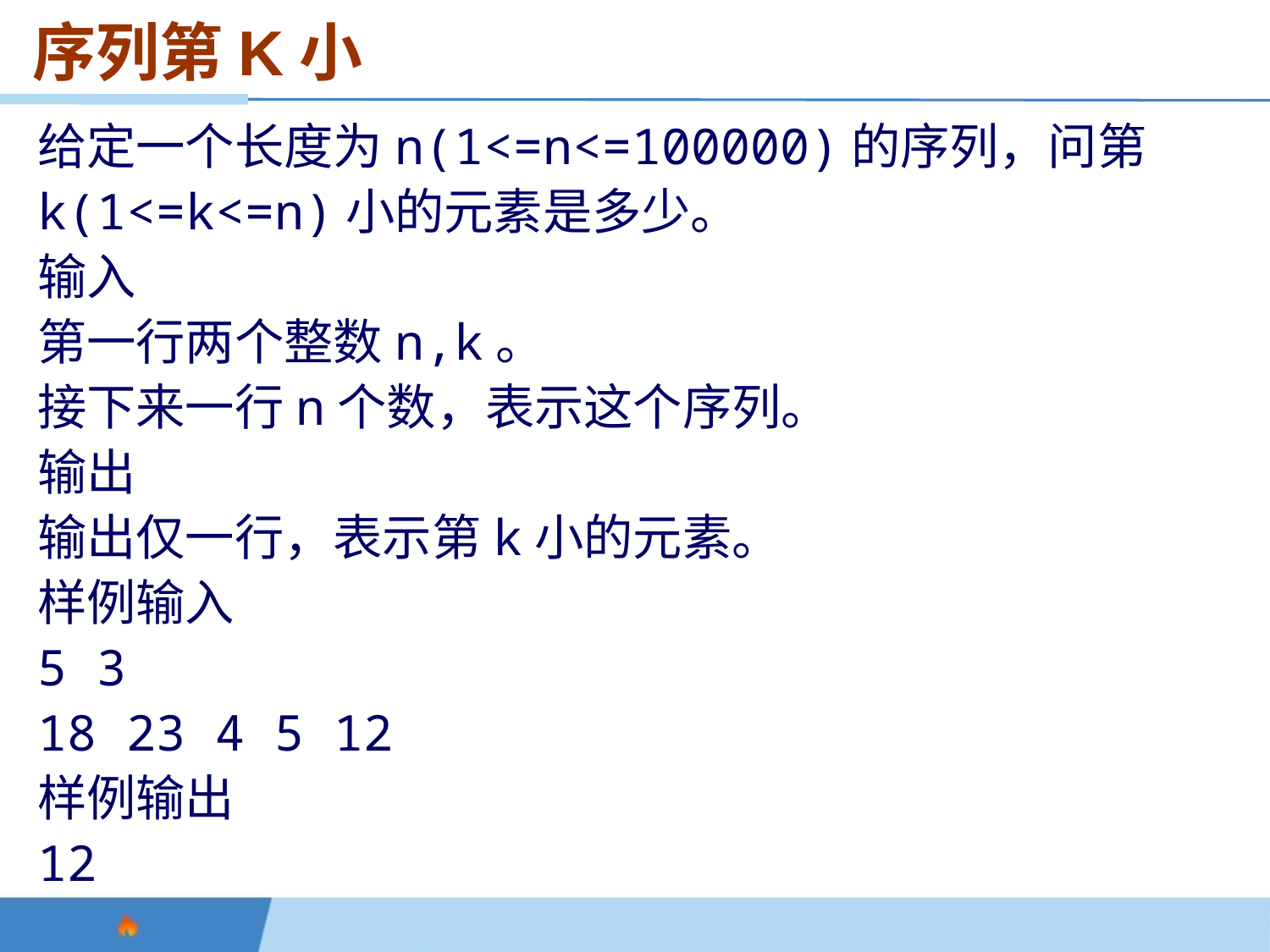

序列第K小
给定一个长度为n(1<=n<=100000)的序列，问第k(1<=k<=n)小的元素是多少。
输入
第一行两个整数n,k。
接下来一行n个数，表示这个序列。
输出
输出仅一行，表示第k小的元素。
样例输入
5 3
18 23 4 5 12
样例输出
12